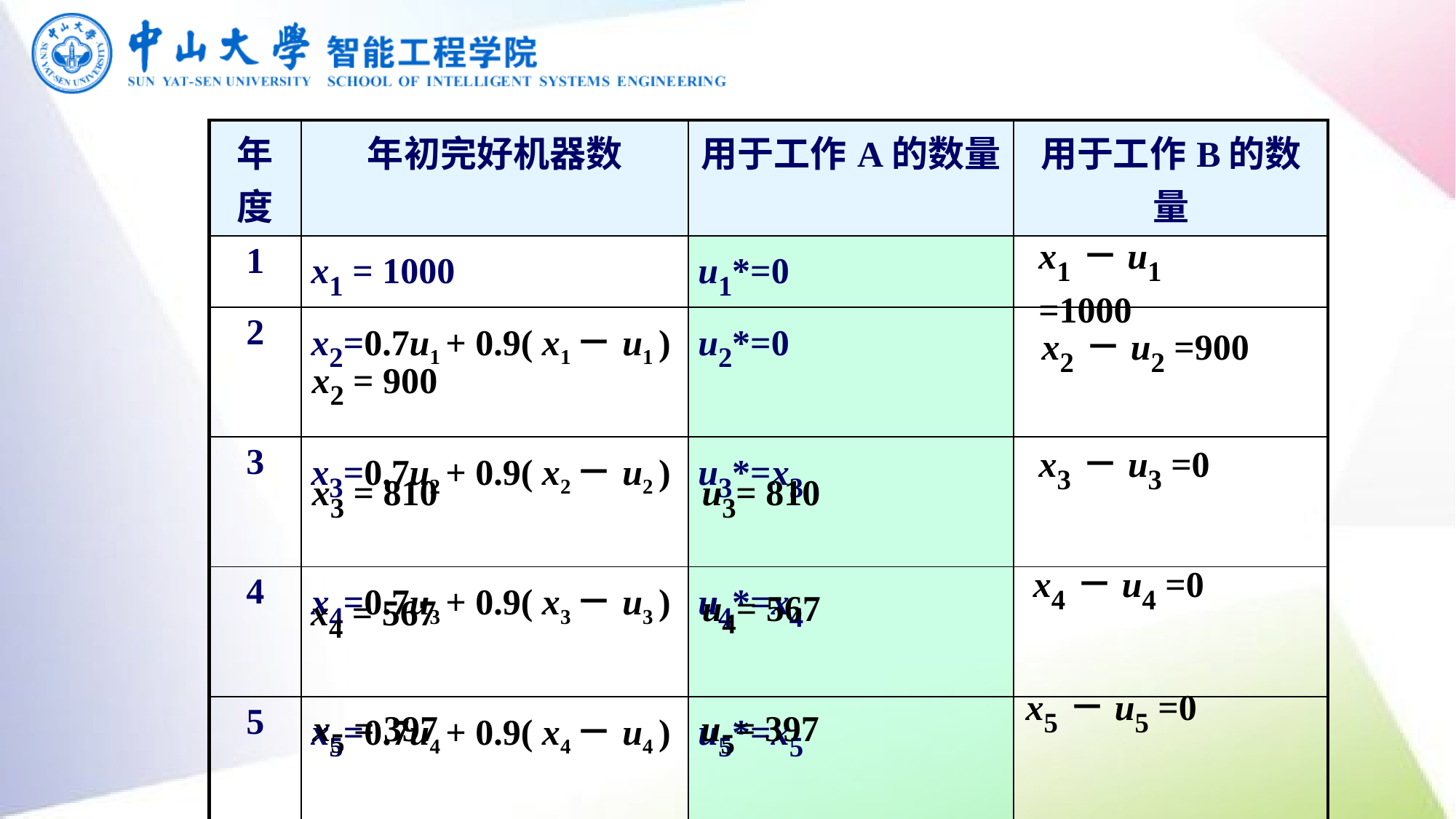

| 年度 | 年初完好机器数 | 用于工作A的数量 | 用于工作B的数量 |
| --- | --- | --- | --- |
| 1 | x1 = 1000 | u1\*=0 |  |
| 2 | x2=0.7u1 + 0.9( x1－u1 ) | u2\*=0 |  |
| 3 | x3=0.7u2 + 0.9( x2－u2 ) | u3\*=x3 |  |
| 4 | x4=0.7u3 + 0.9( x3－u3 ) | u4\*=x4 |  |
| 5 | x5=0.7u4 + 0.9( x4－u4 ) | u5\*=x5 |  |
x1－u1 =1000
x2－u2 =900
x2 = 900
x3－u3 =0
x3 = 810
u3= 810
x4－u4 =0
u4= 567
x4 = 567
x5－u5 =0
x5 = 397
u5= 397